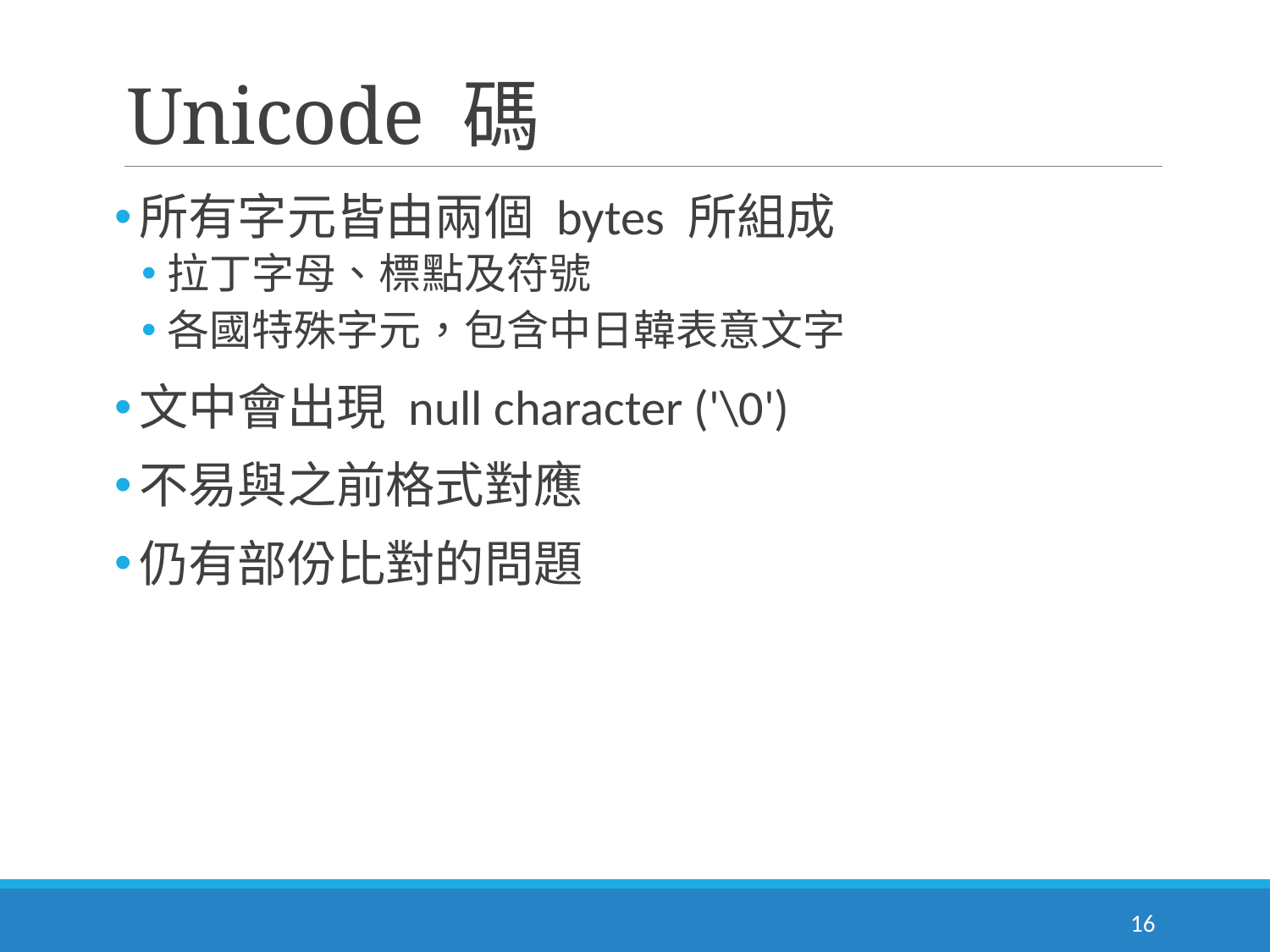

# Unicode 碼
所有字元皆由兩個 bytes 所組成
拉丁字母、標點及符號
各國特殊字元，包含中日韓表意文字
文中會出現 null character ('\0')
不易與之前格式對應
仍有部份比對的問題
16